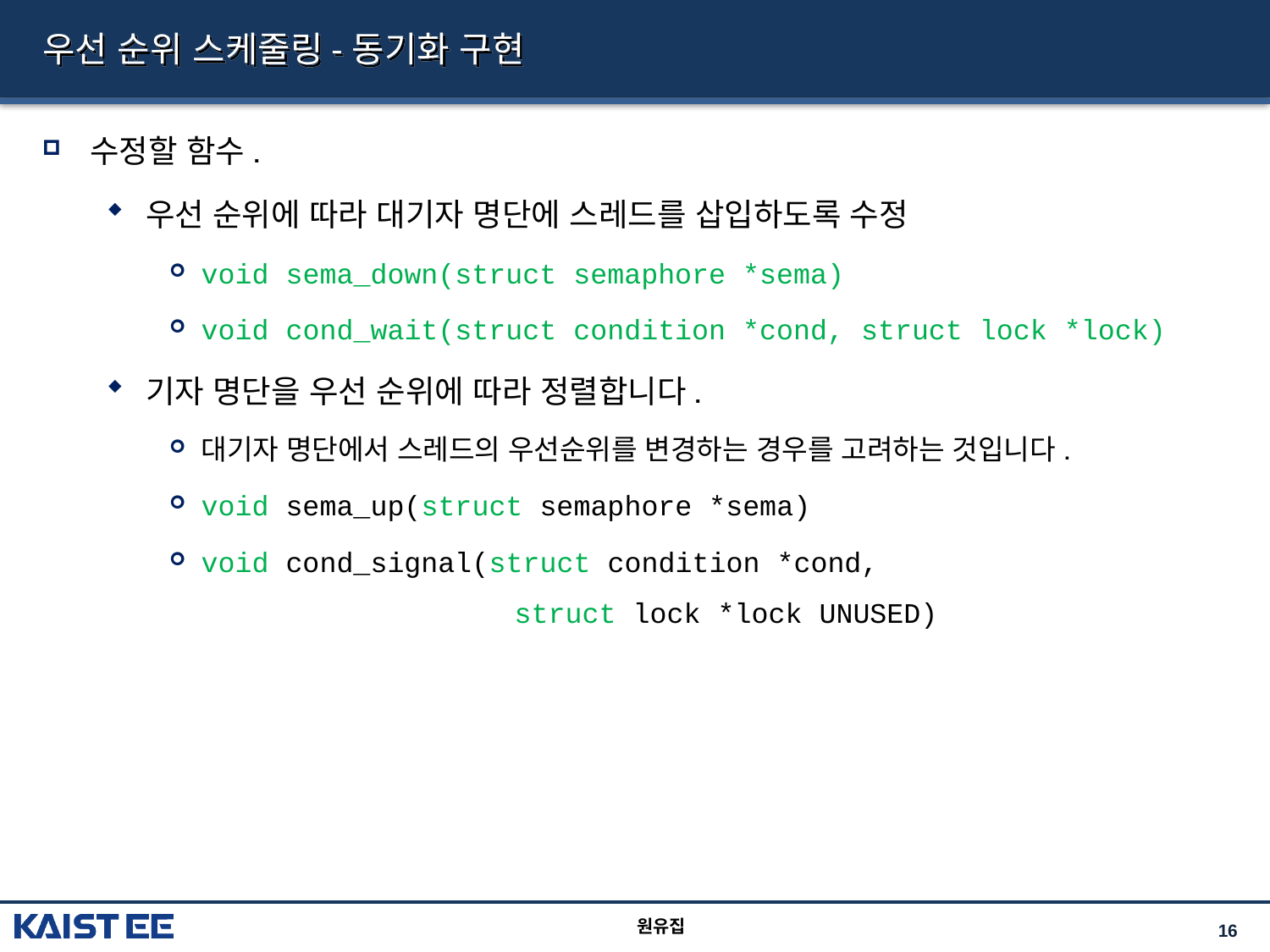

# 우선 순위 스케줄링-동기화 구현
수정할 함수.
우선 순위에 따라 대기자 명단에 스레드를 삽입하도록 수정
void sema_down(struct semaphore *sema)
void cond_wait(struct condition *cond, struct lock *lock)
기자 명단을 우선 순위에 따라 정렬합니다.
대기자 명단에서 스레드의 우선순위를 변경하는 경우를 고려하는 것입니다.
void sema_up(struct semaphore *sema)
void cond_signal(struct condition *cond,
	           struct lock *lock UNUSED)
원유집
16